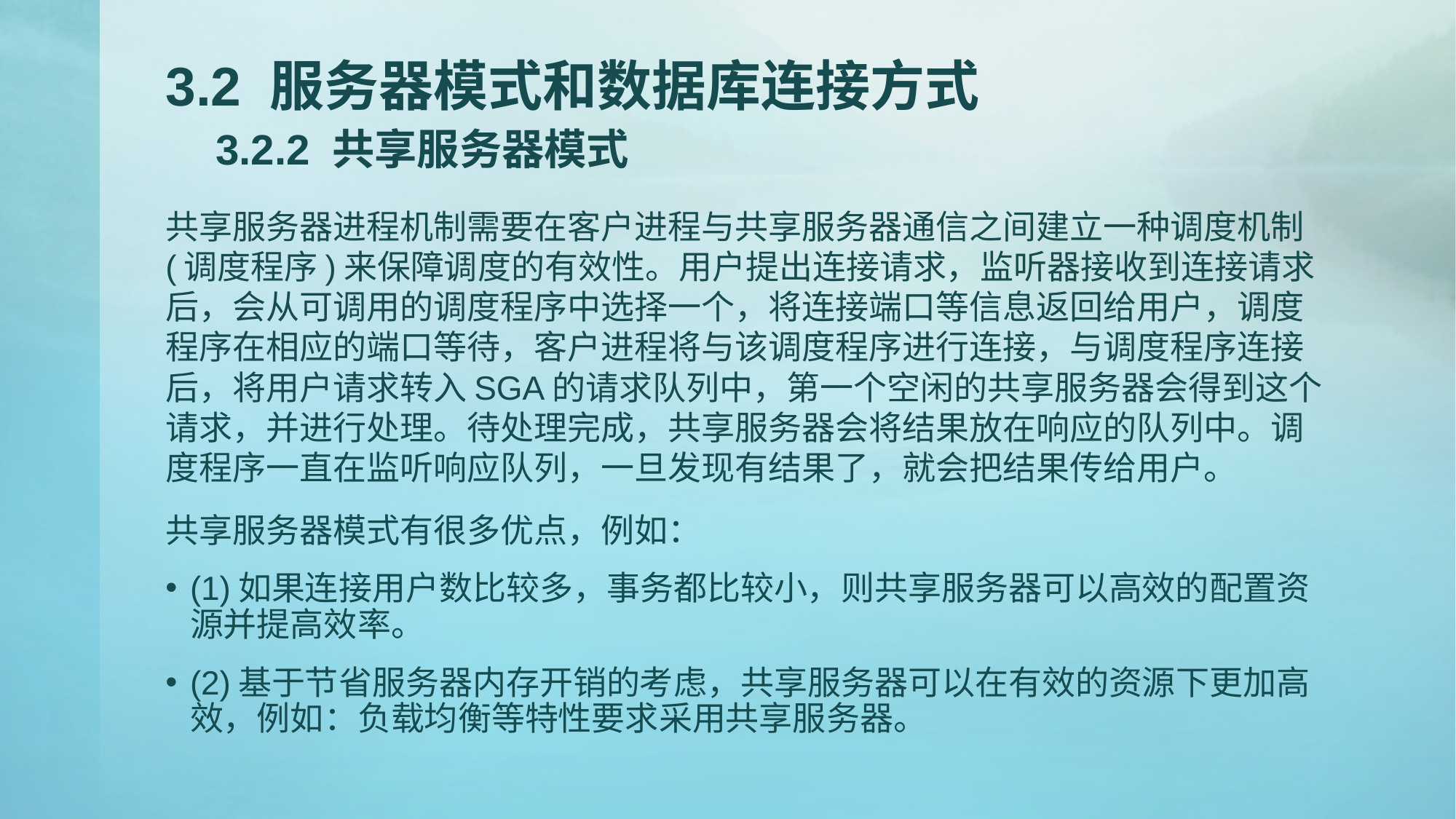

# 3.2 服务器模式和数据库连接方式 3.2.2 共享服务器模式
共享服务器进程机制需要在客户进程与共享服务器通信之间建立一种调度机制(调度程序)来保障调度的有效性。用户提出连接请求，监听器接收到连接请求后，会从可调用的调度程序中选择一个，将连接端口等信息返回给用户，调度程序在相应的端口等待，客户进程将与该调度程序进行连接，与调度程序连接后，将用户请求转入SGA的请求队列中，第一个空闲的共享服务器会得到这个请求，并进行处理。待处理完成，共享服务器会将结果放在响应的队列中。调度程序一直在监听响应队列，一旦发现有结果了，就会把结果传给用户。
共享服务器模式有很多优点，例如：
(1)如果连接用户数比较多，事务都比较小，则共享服务器可以高效的配置资源并提高效率。
(2)基于节省服务器内存开销的考虑，共享服务器可以在有效的资源下更加高效，例如：负载均衡等特性要求采用共享服务器。